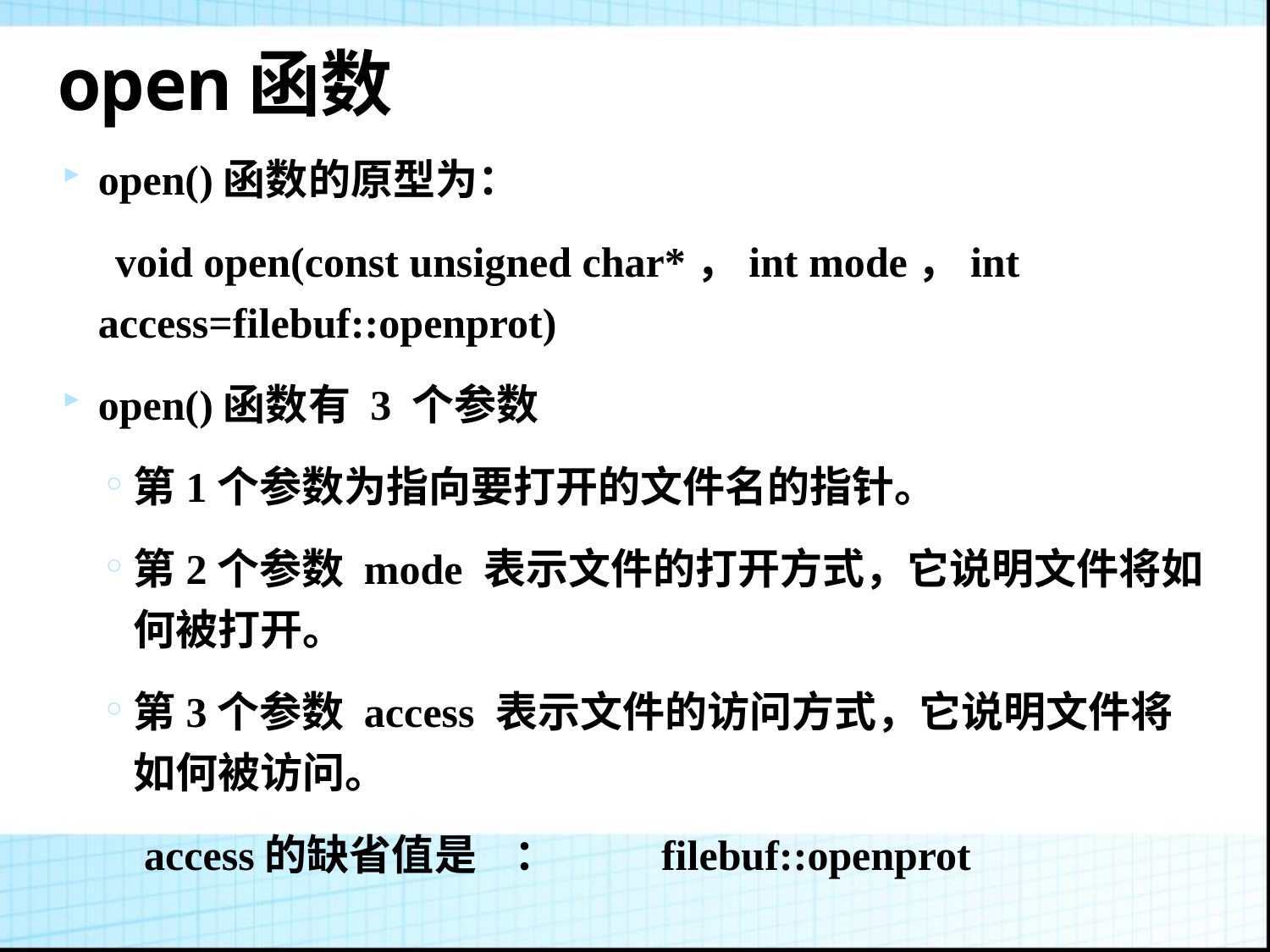

# open函数
open()函数的原型为：
     void open(const unsigned char*，int mode，int access=filebuf::openprot)
open()函数有 3 个参数
第1个参数为指向要打开的文件名的指针。
第2个参数 mode 表示文件的打开方式，它说明文件将如何被打开。
第3个参数 access 表示文件的访问方式，它说明文件将如何被访问。
	 access的缺省值是	：	 filebuf::openprot